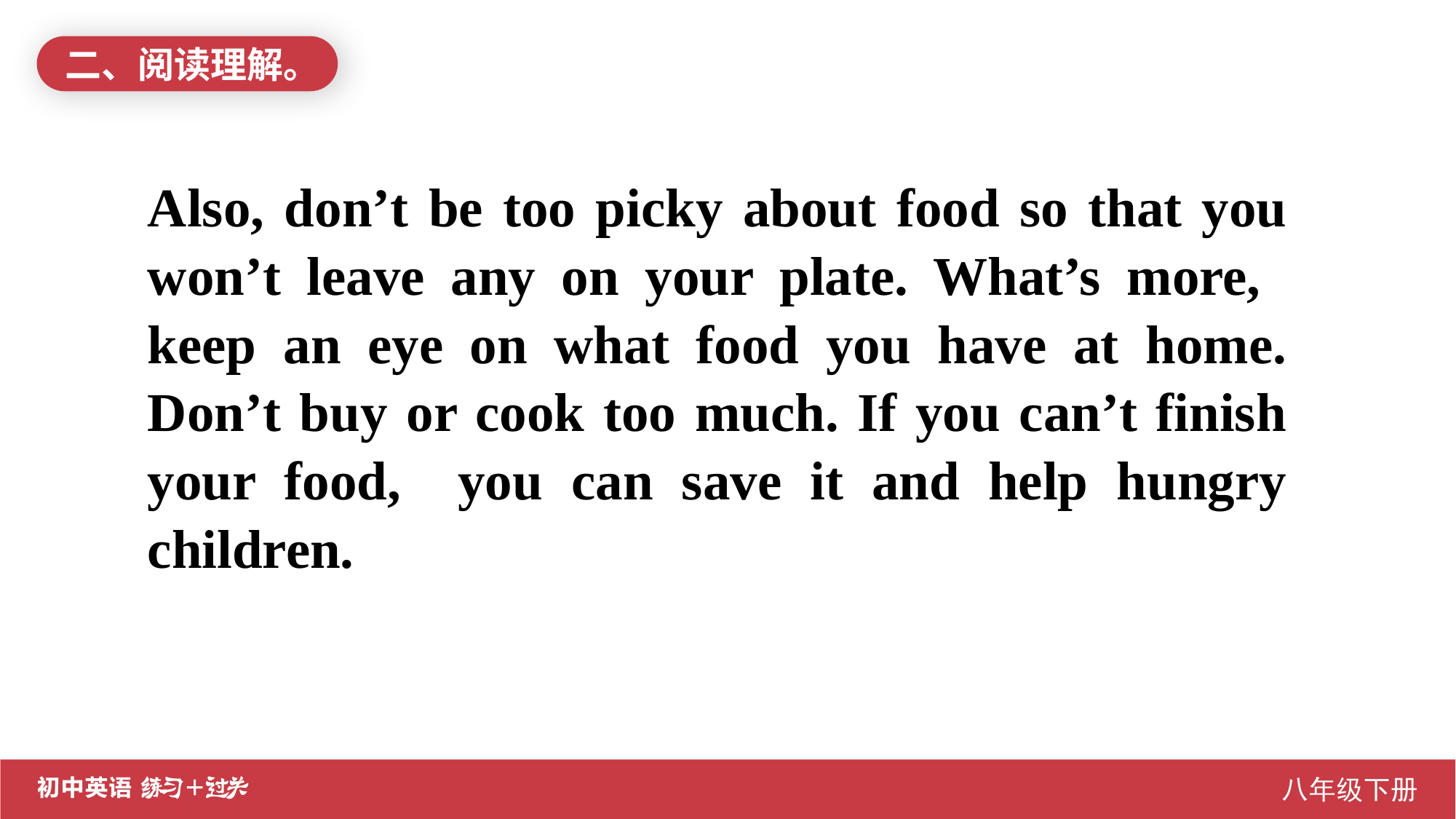

二、阅读理解。
Also, don’t be too picky about food so that you won’t leave any on your plate. What’s more,  keep an eye on what food you have at home. Don’t buy or cook too much. If you can’t finish your food,  you can save it and help hungry children.